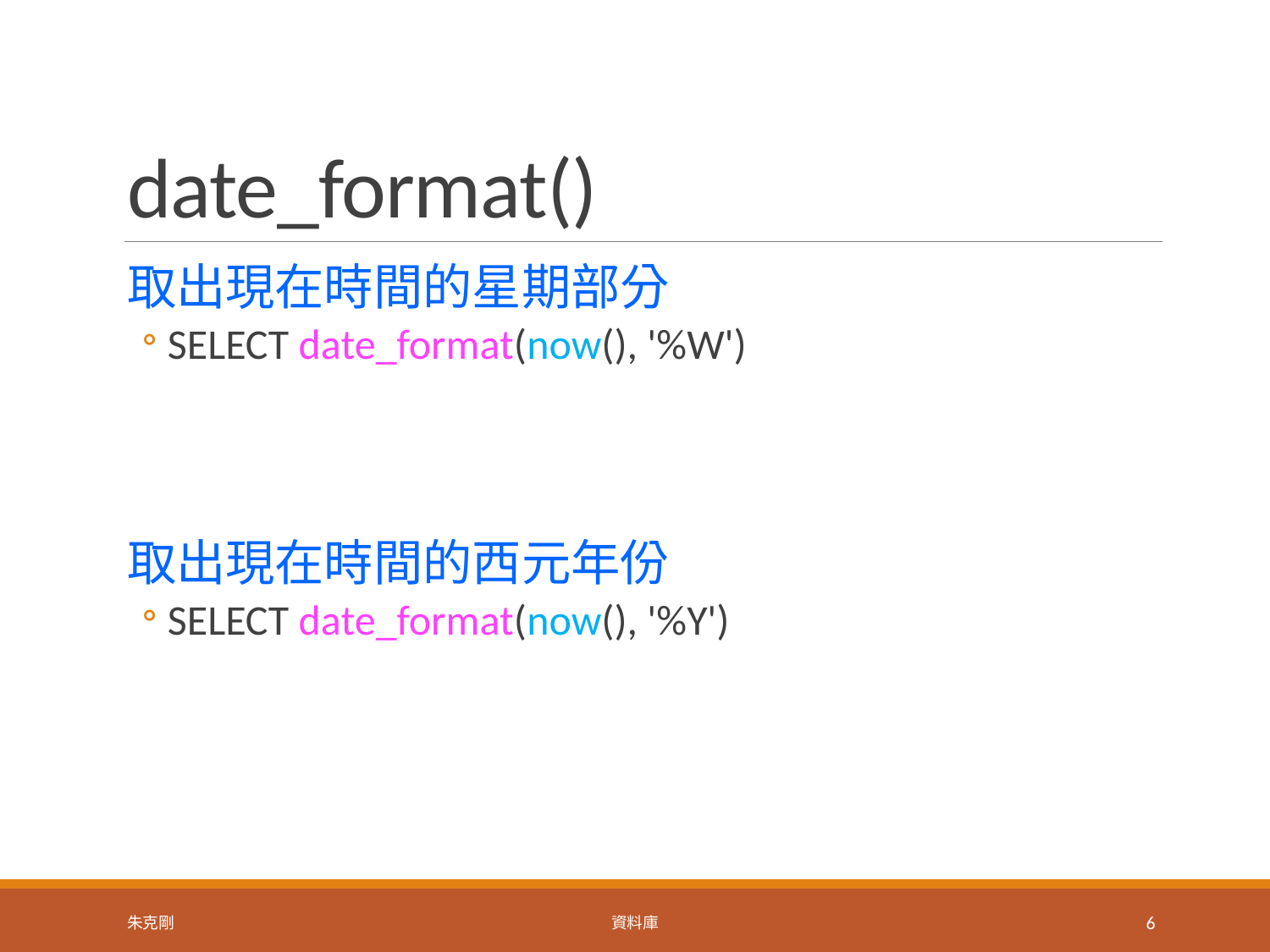

# date_format()
取出現在時間的星期部分
SELECT date_format(now(), '%W')

取出現在時間的西元年份
SELECT date_format(now(), '%Y')
朱克剛
資料庫
6